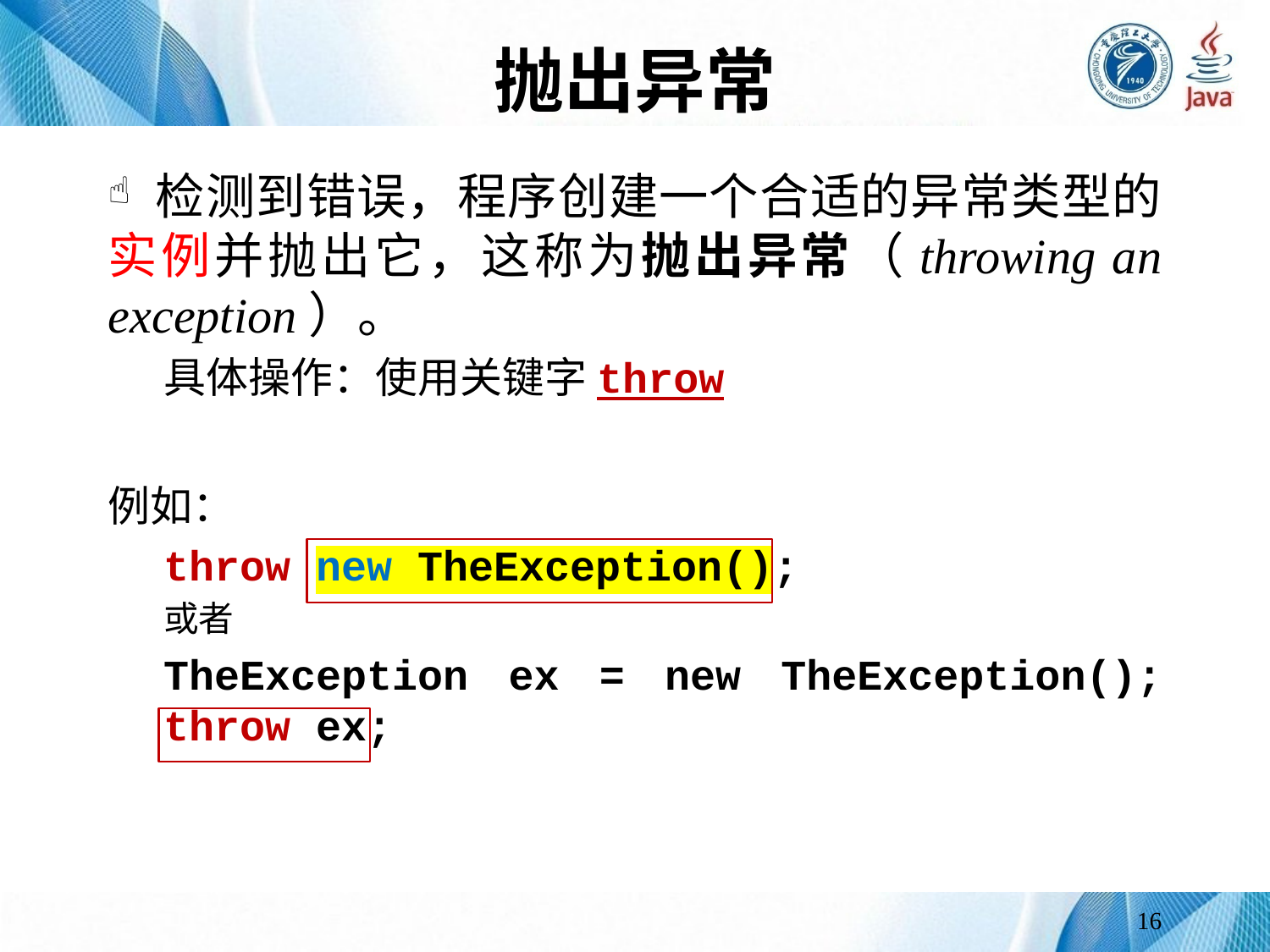

# 抛出异常
 检测到错误，程序创建一个合适的异常类型的实例并抛出它，这称为抛出异常（throwing an exception）。
具体操作：使用关键字throw

例如：
throw new TheException();
或者
TheException ex = new TheException();
throw ex;

16